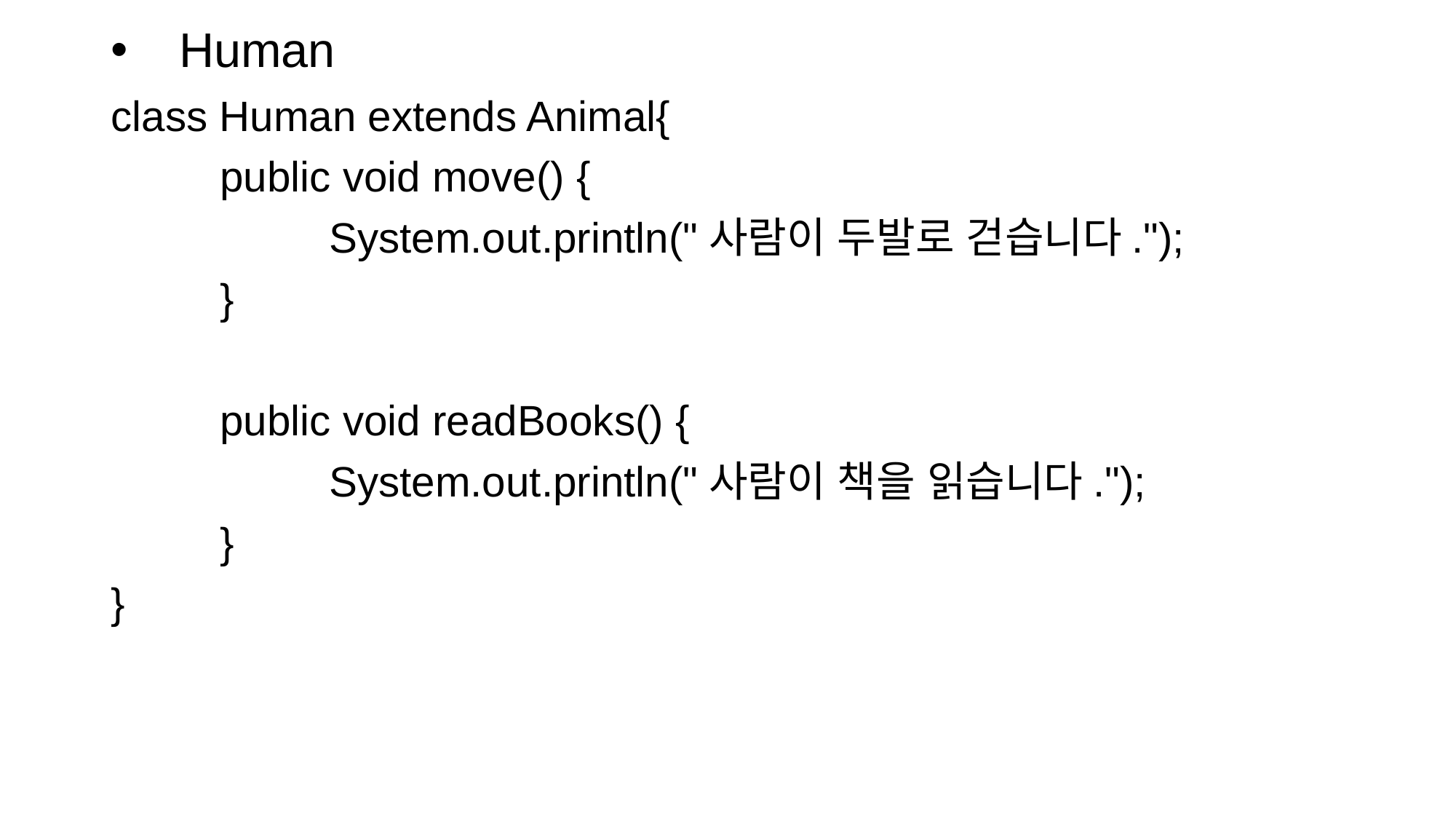

# Human
class Human extends Animal{
	public void move() {
		System.out.println("사람이 두발로 걷습니다.");
	}

	public void readBooks() {
		System.out.println("사람이 책을 읽습니다.");
	}
}